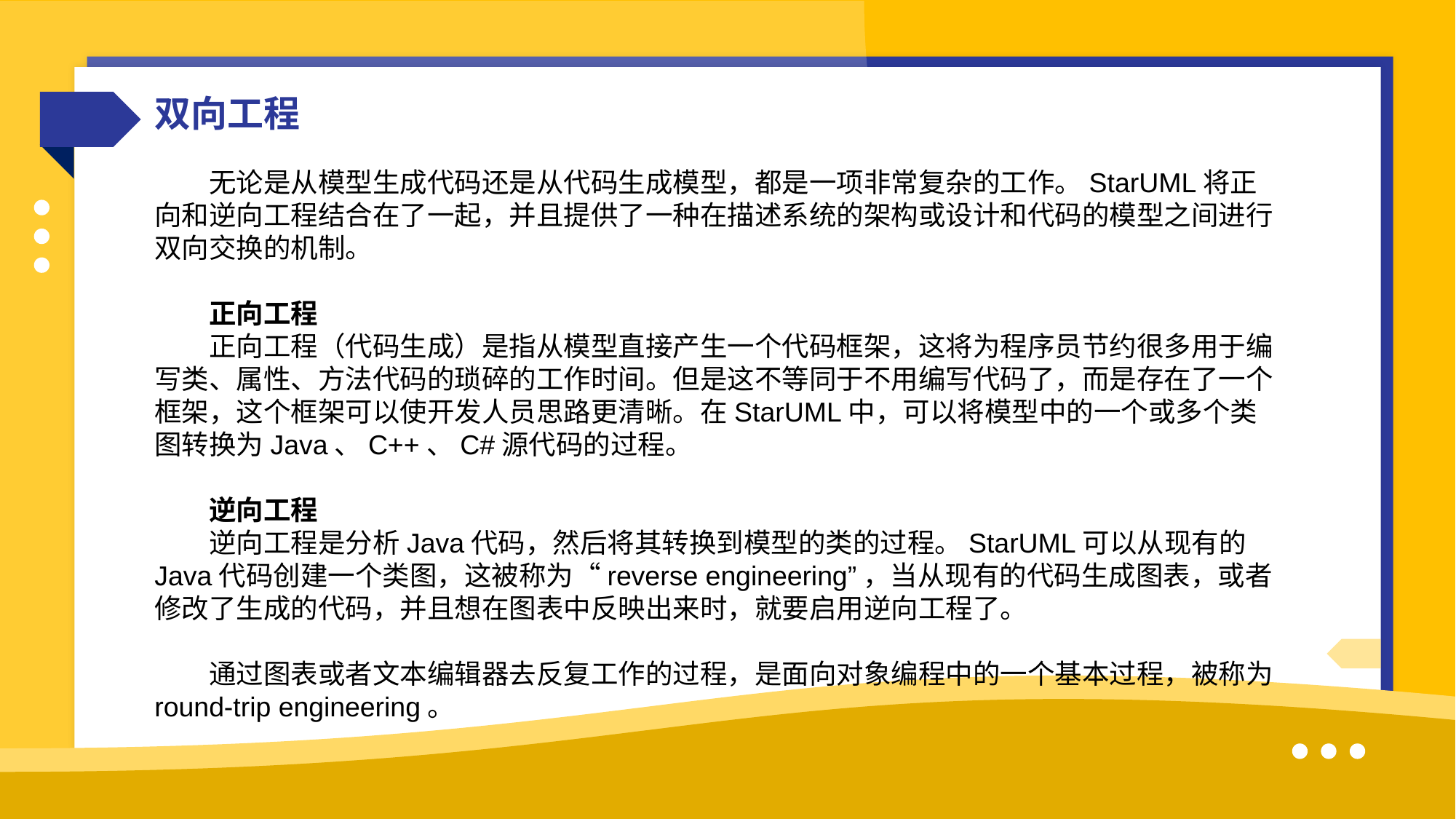

双向工程
无论是从模型生成代码还是从代码生成模型，都是一项非常复杂的工作。StarUML将正向和逆向工程结合在了一起，并且提供了一种在描述系统的架构或设计和代码的模型之间进行双向交换的机制。

正向工程
正向工程（代码生成）是指从模型直接产生一个代码框架，这将为程序员节约很多用于编写类、属性、方法代码的琐碎的工作时间。但是这不等同于不用编写代码了，而是存在了一个框架，这个框架可以使开发人员思路更清晰。在StarUML中，可以将模型中的一个或多个类图转换为Java、C++、C#源代码的过程。

逆向工程
逆向工程是分析Java代码，然后将其转换到模型的类的过程。StarUML可以从现有的Java代码创建一个类图，这被称为“reverse engineering”，当从现有的代码生成图表，或者修改了生成的代码，并且想在图表中反映出来时，就要启用逆向工程了。

通过图表或者文本编辑器去反复工作的过程，是面向对象编程中的一个基本过程，被称为round-trip engineering。